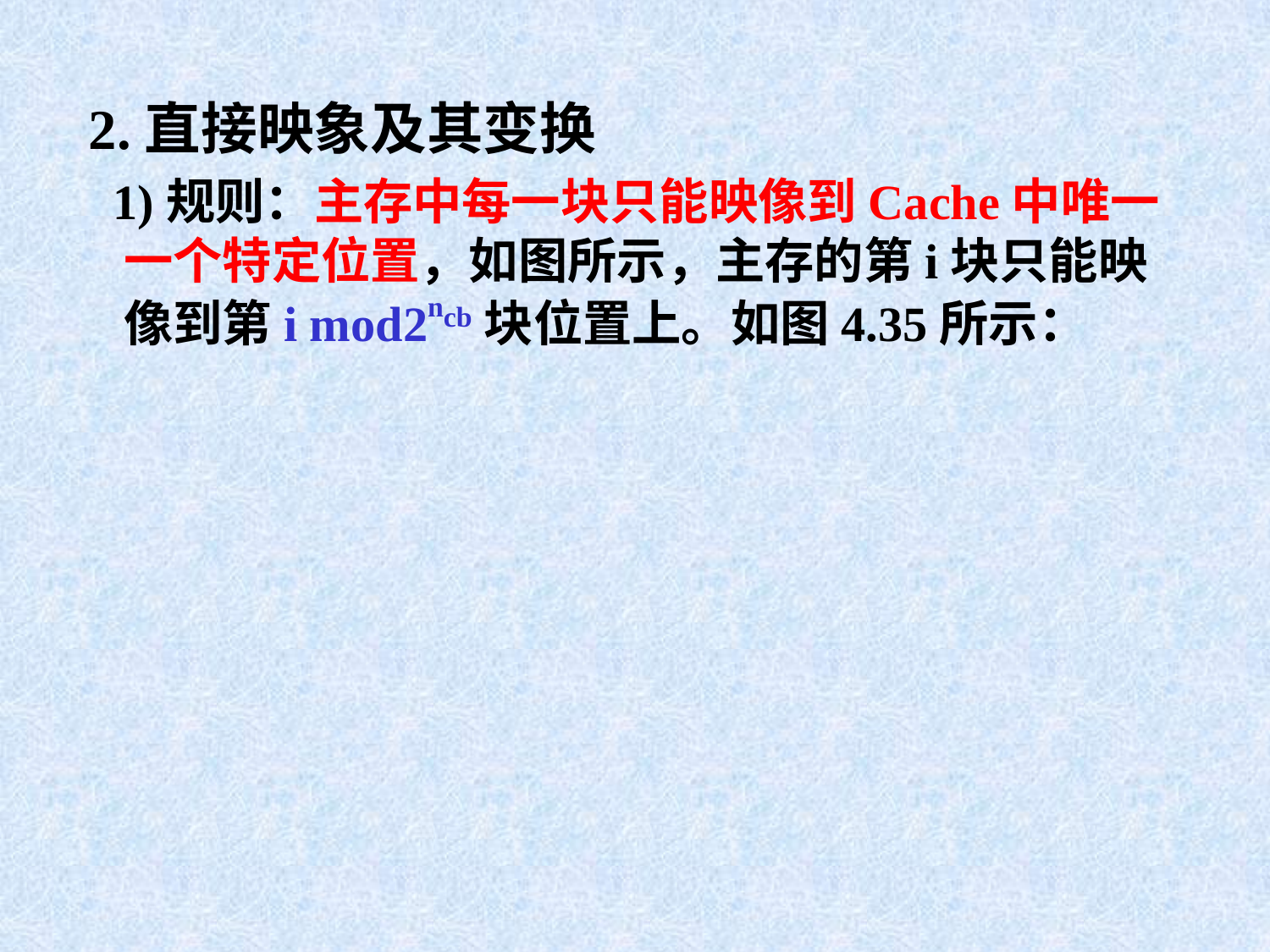

2.直接映象及其变换
   1)规则：主存中每一块只能映像到Cache中唯一一个特定位置，如图所示，主存的第i块只能映像到第i mod2ncb块位置上。如图4.35所示：